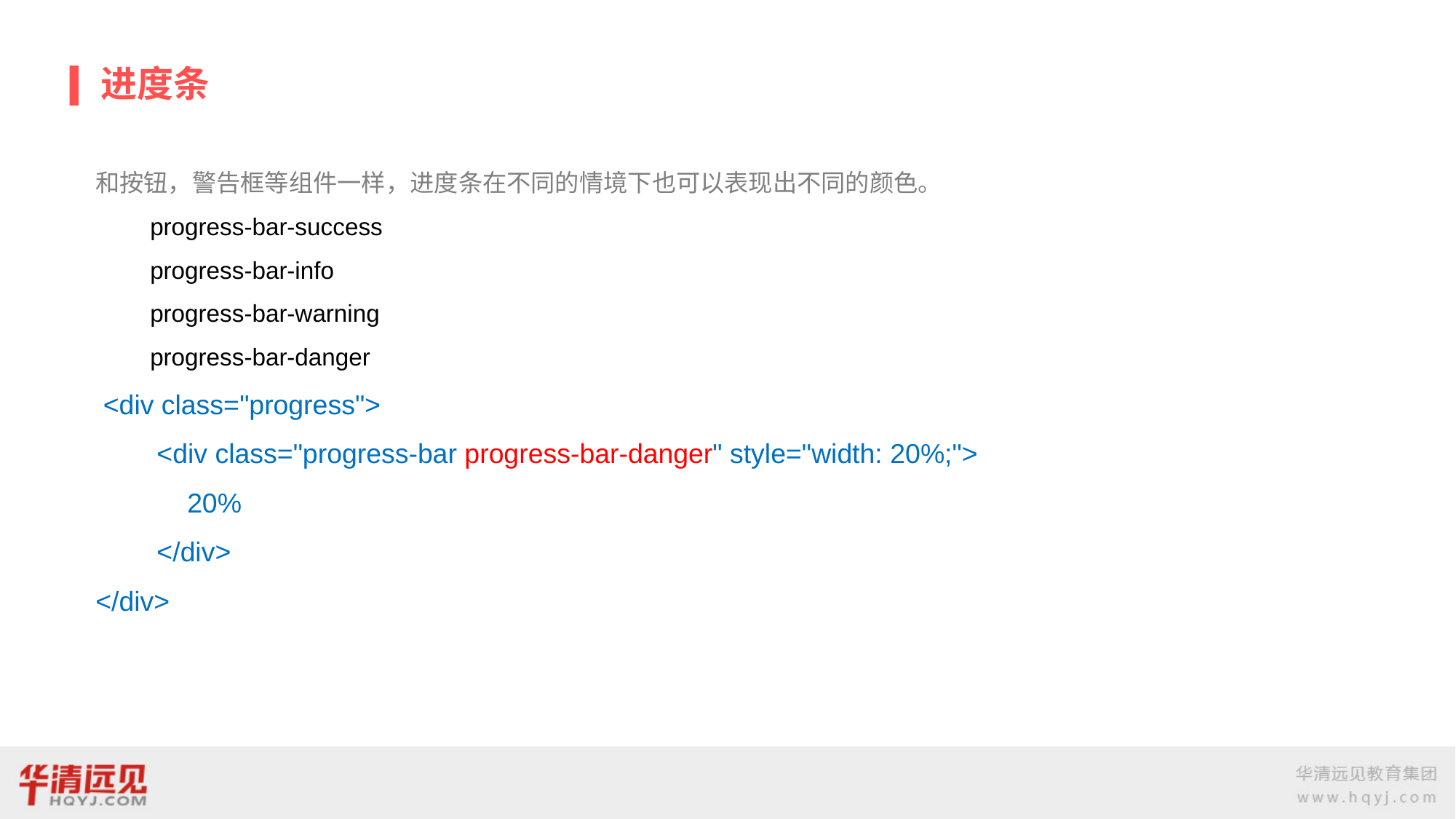

# 进度条
和按钮，警告框等组件一样，进度条在不同的情境下也可以表现出不同的颜色。
progress-bar-success
progress-bar-info
progress-bar-warning
progress-bar-danger
 <div class="progress">
        <div class="progress-bar progress-bar-danger" style="width: 20%;">
            20%
        </div>
</div>